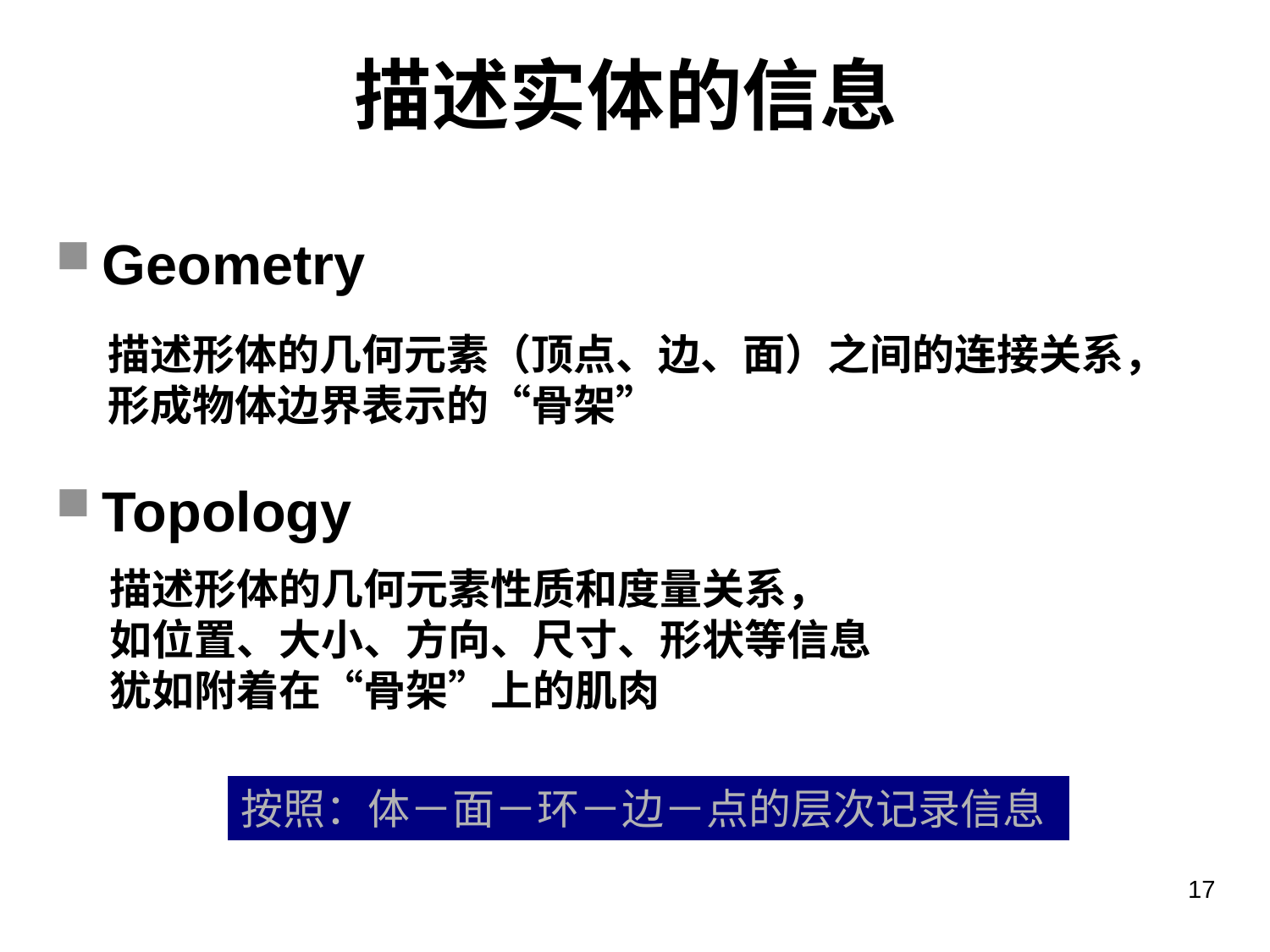

# 描述实体的信息
Geometry

Topology
描述形体的几何元素（顶点、边、面）之间的连接关系，
形成物体边界表示的“骨架”
描述形体的几何元素性质和度量关系，
如位置、大小、方向、尺寸、形状等信息
犹如附着在“骨架”上的肌肉
按照：体－面－环－边－点的层次记录信息
17
哈尔滨工业大学计算机学院  苏小红